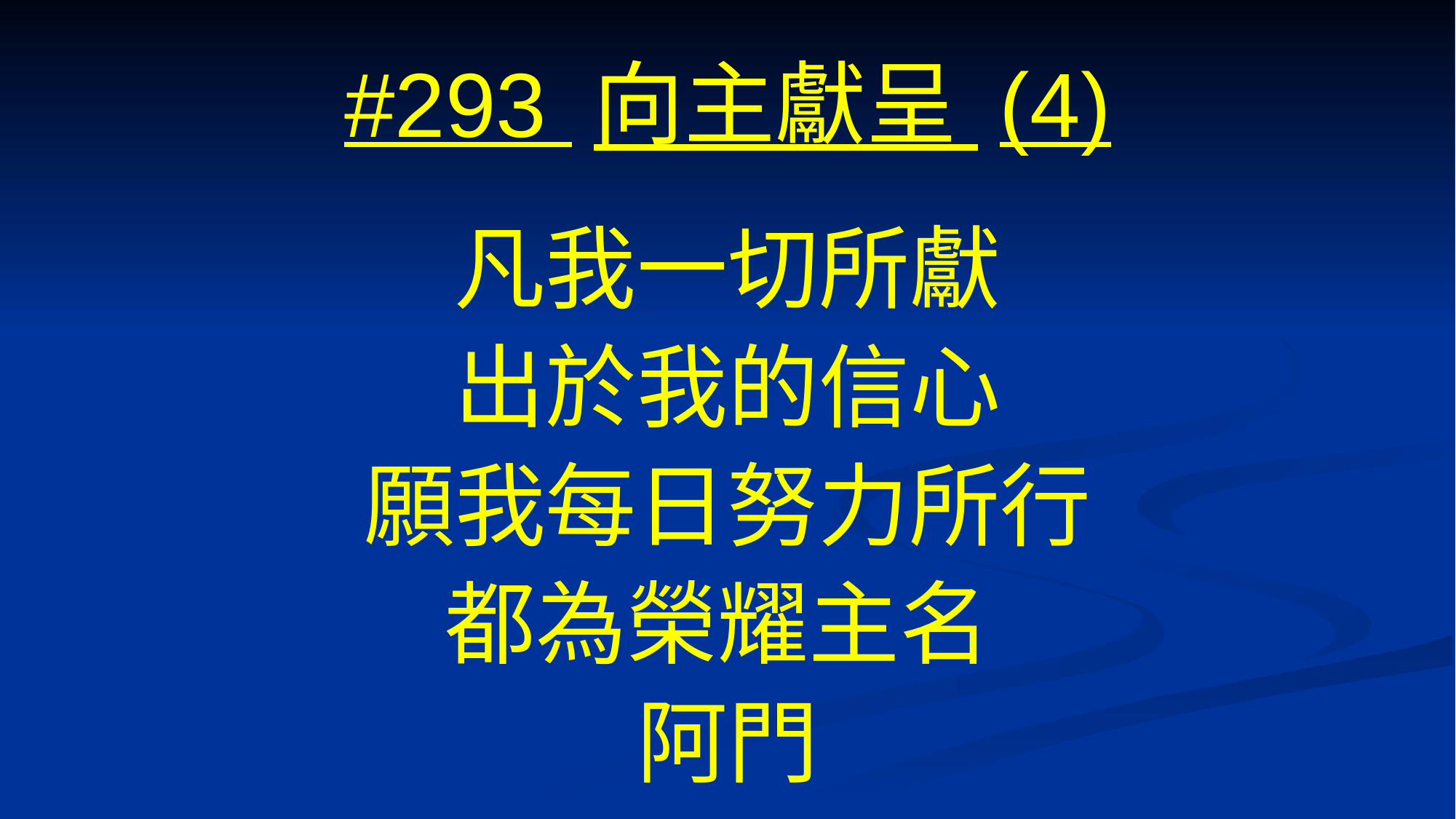

# #293 向主獻呈 (4)
凡我一切所獻
出於我的信心
願我每日努力所行
都為榮耀主名
阿門